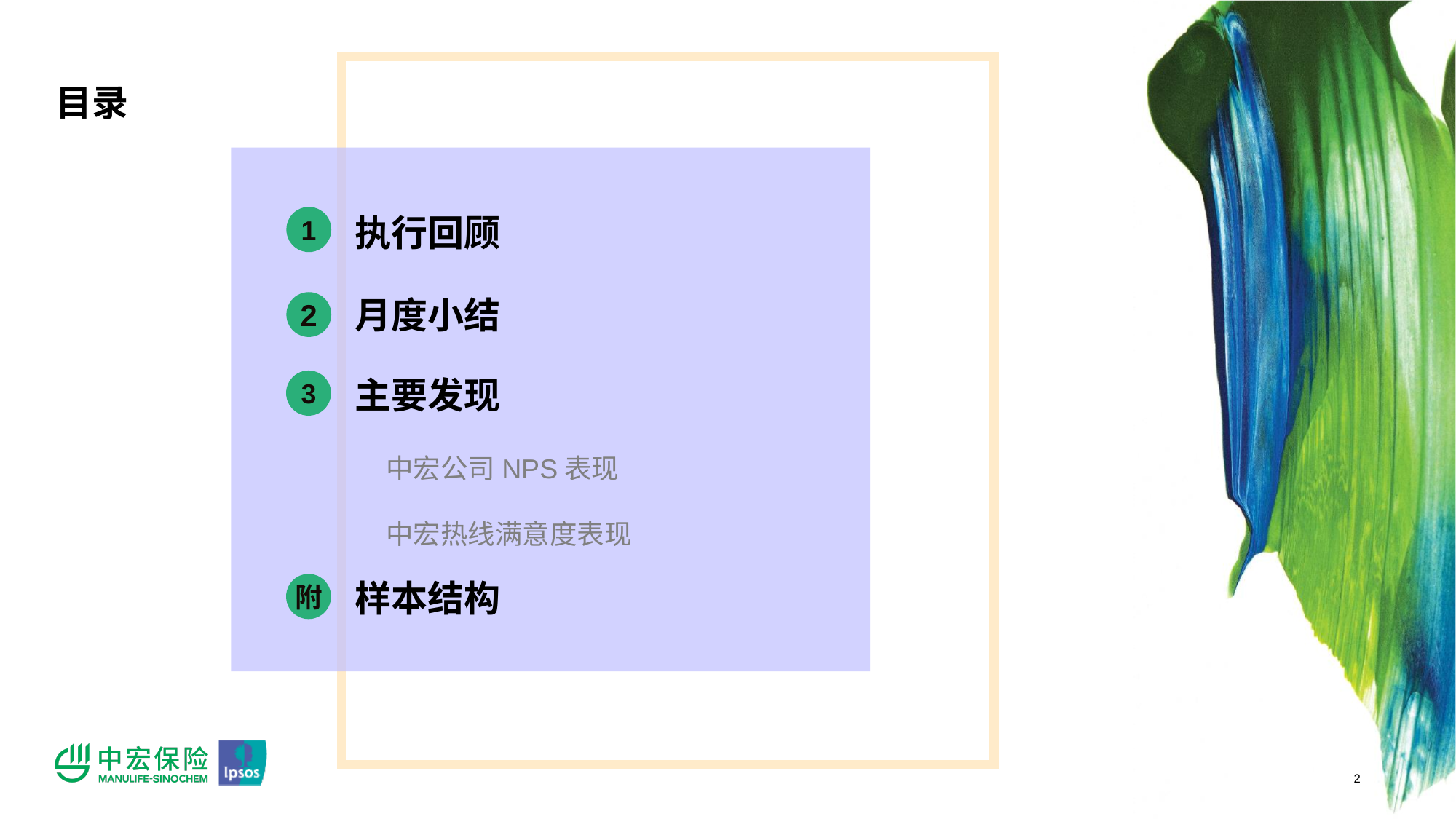

# 目录

执行回顾
1
月度小结
2
主要发现
3
中宏公司NPS表现
中宏热线满意度表现
样本结构
附
2